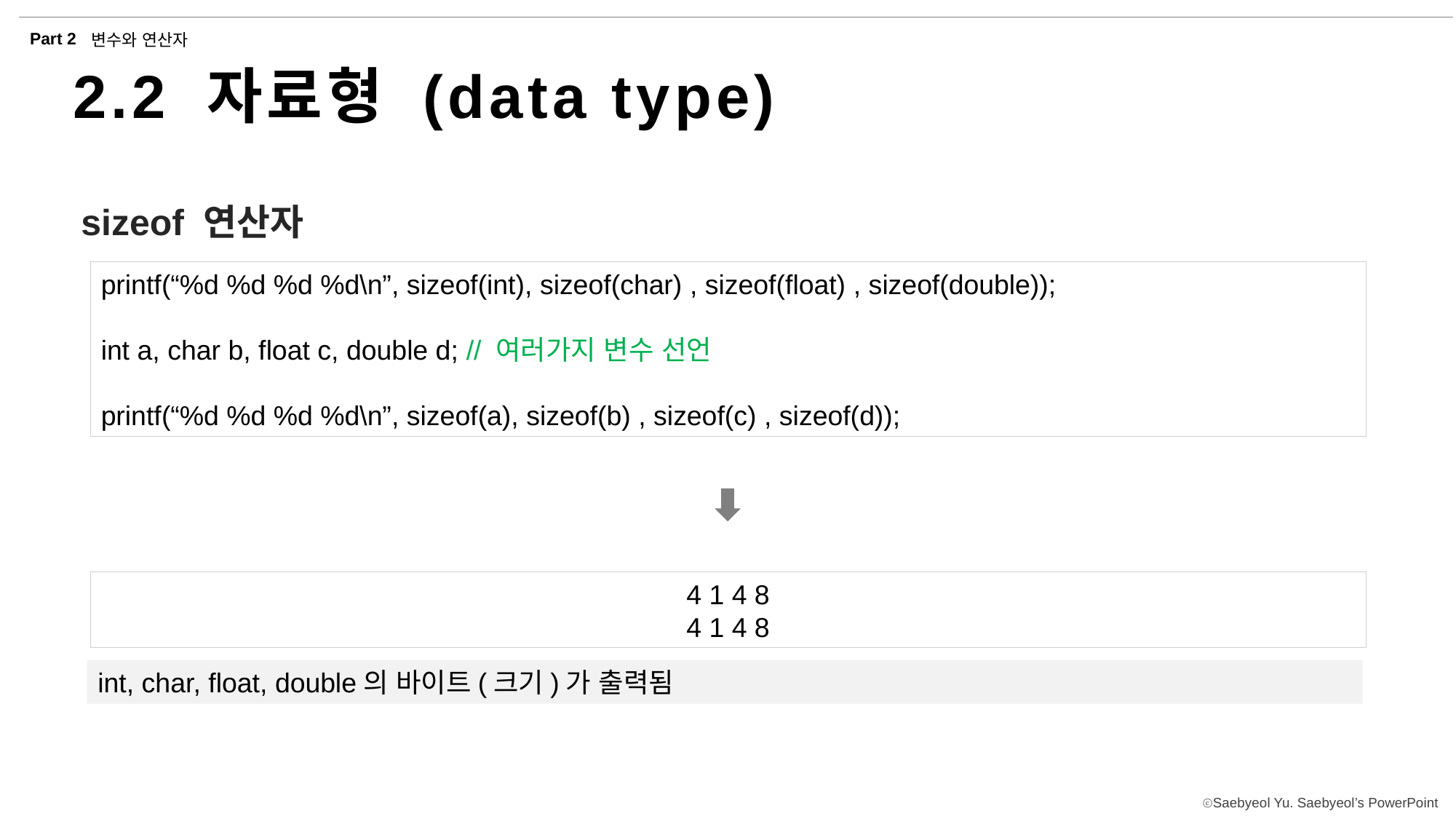

Part 2
변수와 연산자
2.2 자료형 (data type)
sizeof 연산자
printf(“%d %d %d %d\n”, sizeof(int), sizeof(char) , sizeof(float) , sizeof(double));

int a, char b, float c, double d; // 여러가지 변수 선언

printf(“%d %d %d %d\n”, sizeof(a), sizeof(b) , sizeof(c) , sizeof(d));

4 1 4 8
4 1 4 8
int, char, float, double의 바이트(크기)가 출력됨